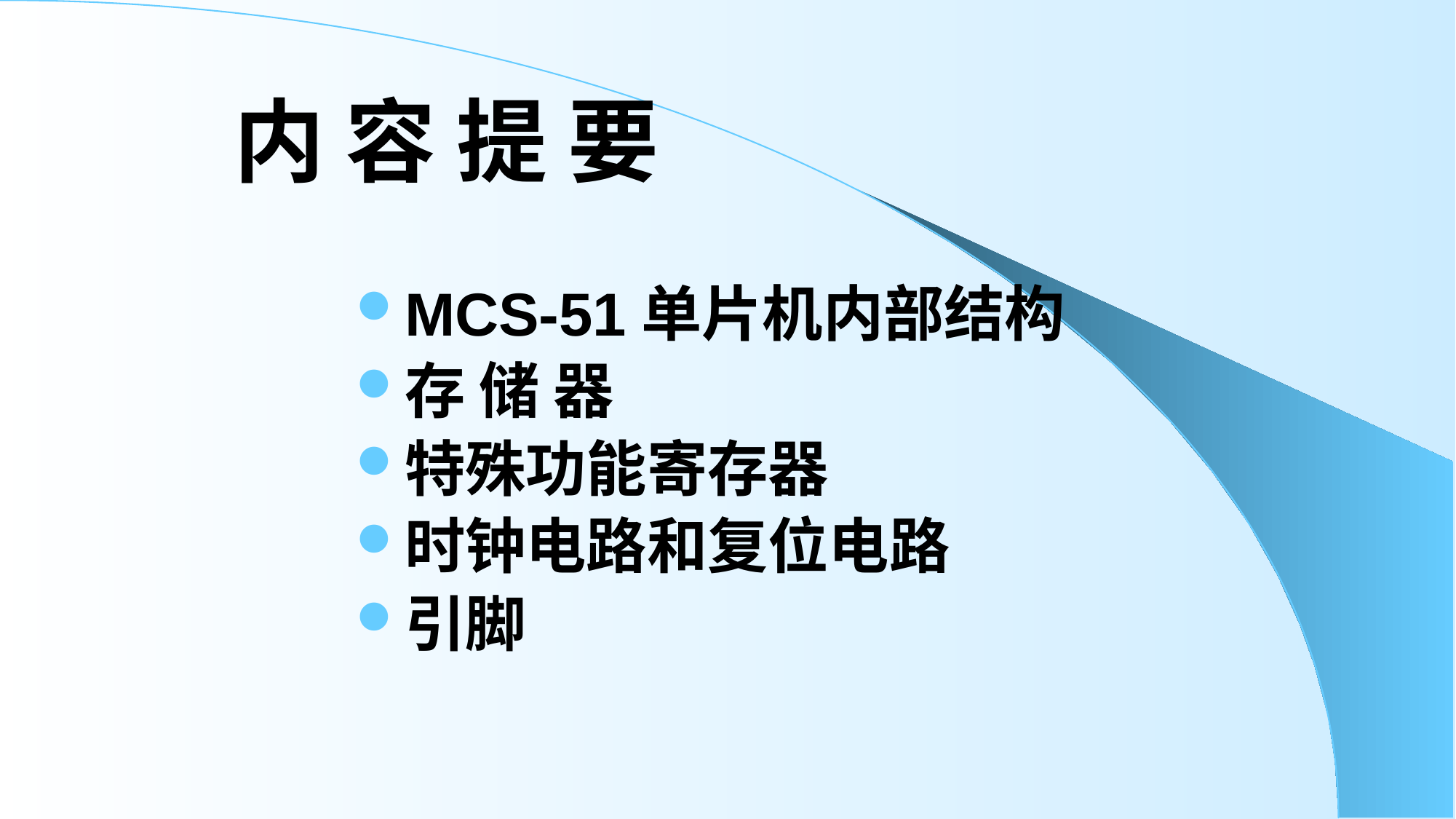

内 容 提 要

MCS-51单片机内部结构
存 储 器
特殊功能寄存器
时钟电路和复位电路
引脚